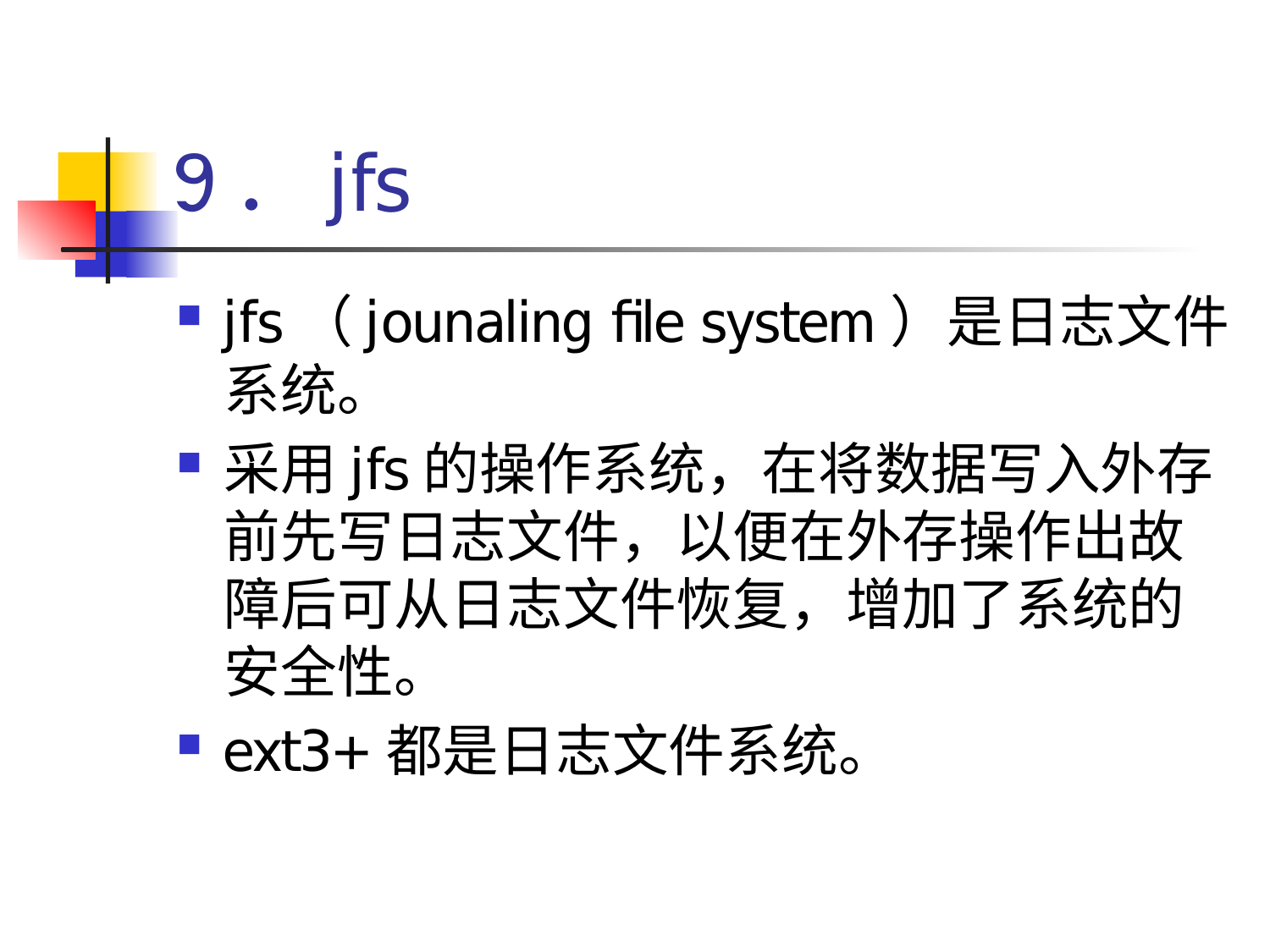

# 9．jfs
jfs（jounaling file system）是日志文件系统。
采用jfs的操作系统，在将数据写入外存前先写日志文件，以便在外存操作出故障后可从日志文件恢复，增加了系统的安全性。
ext3+都是日志文件系统。